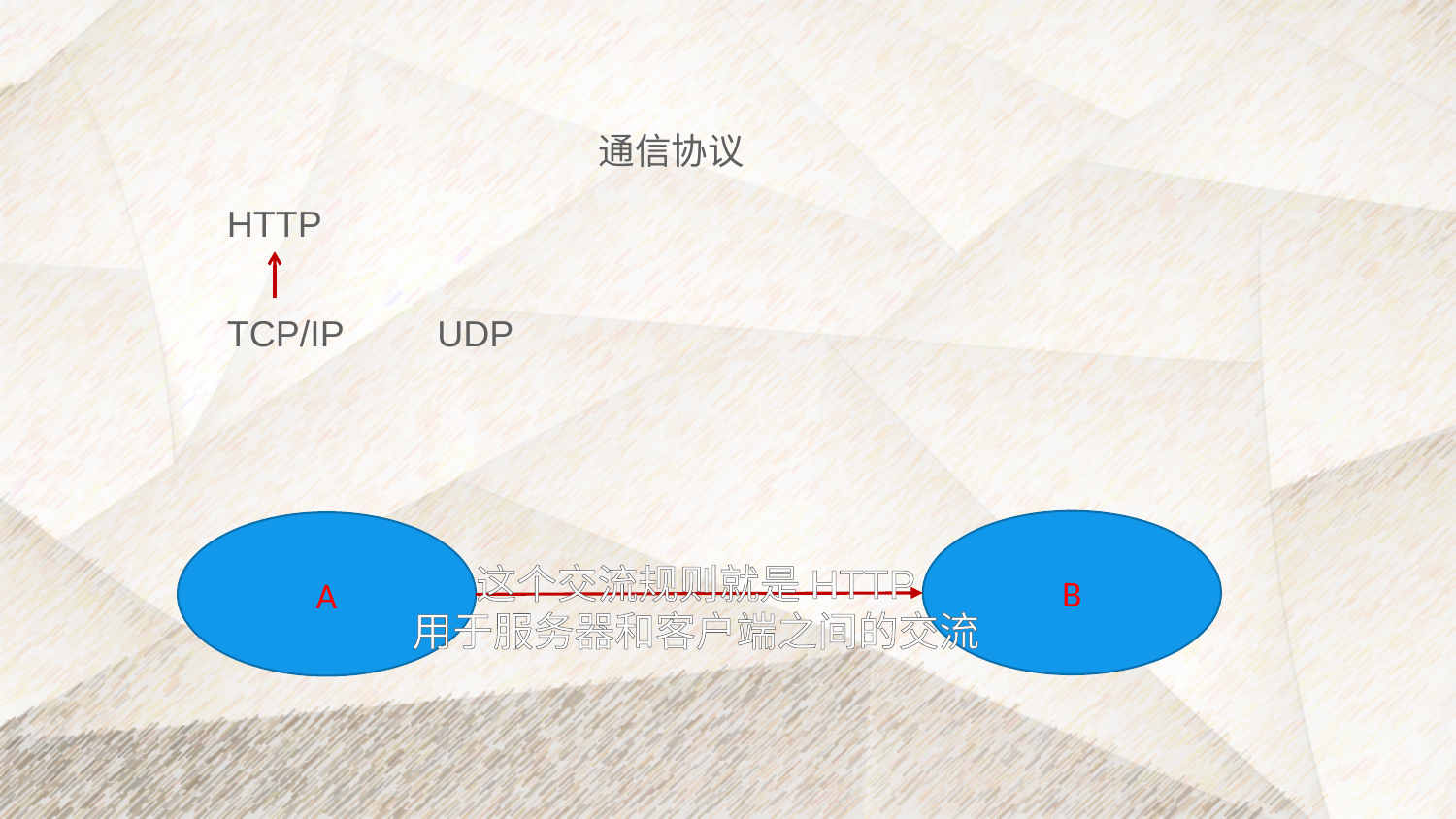

通信协议
HTTP
TCP/IP
UDP
B
A
这个交流规则就是HTTP
用于服务器和客户端之间的交流